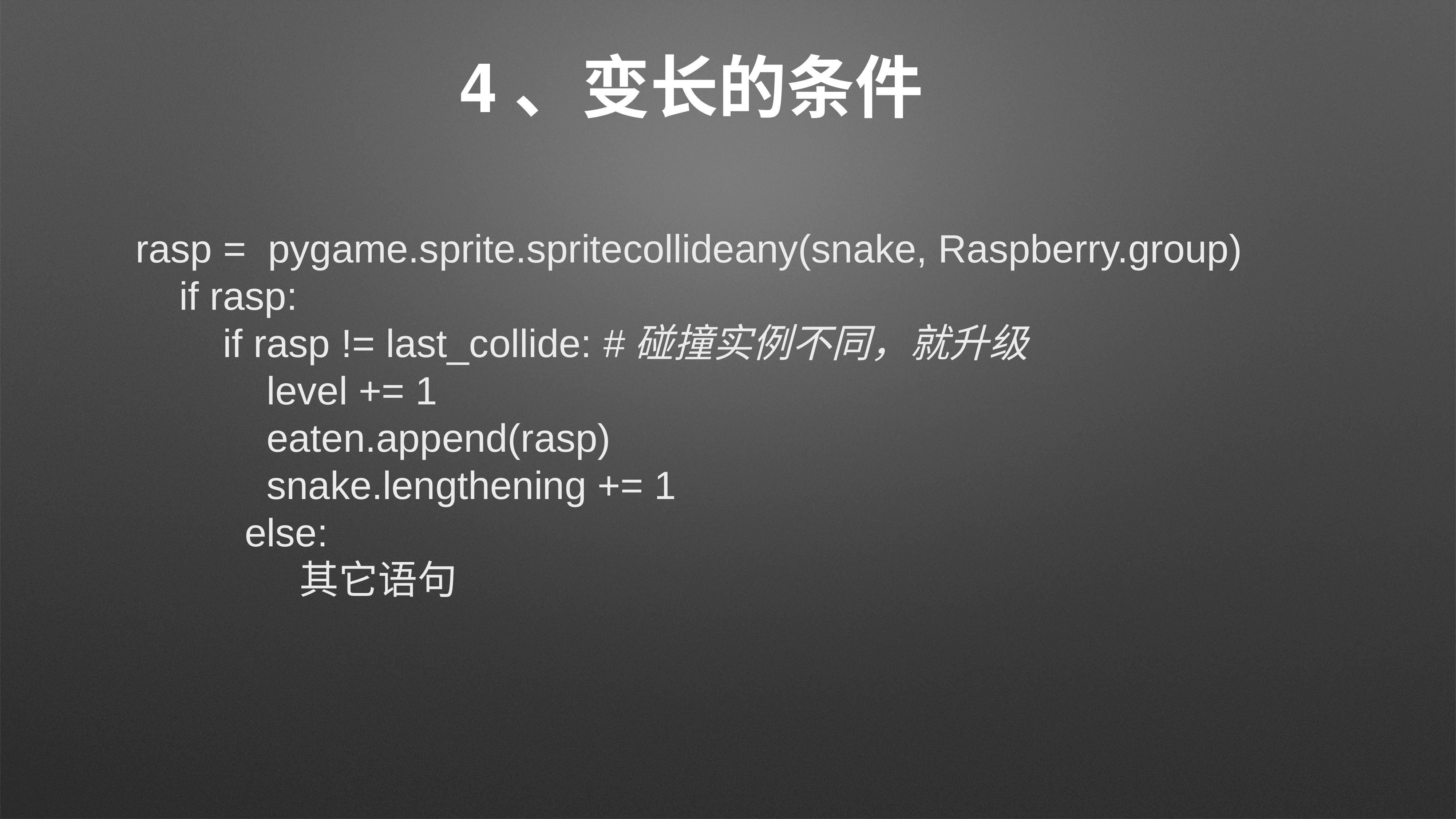

# 4、变长的条件

rasp =  pygame.sprite.spritecollideany(snake, Raspberry.group)
    if rasp:
        if rasp != last_collide: #碰撞实例不同，就升级
            level += 1
            eaten.append(rasp)
            snake.lengthening += 1
		else:
			其它语句